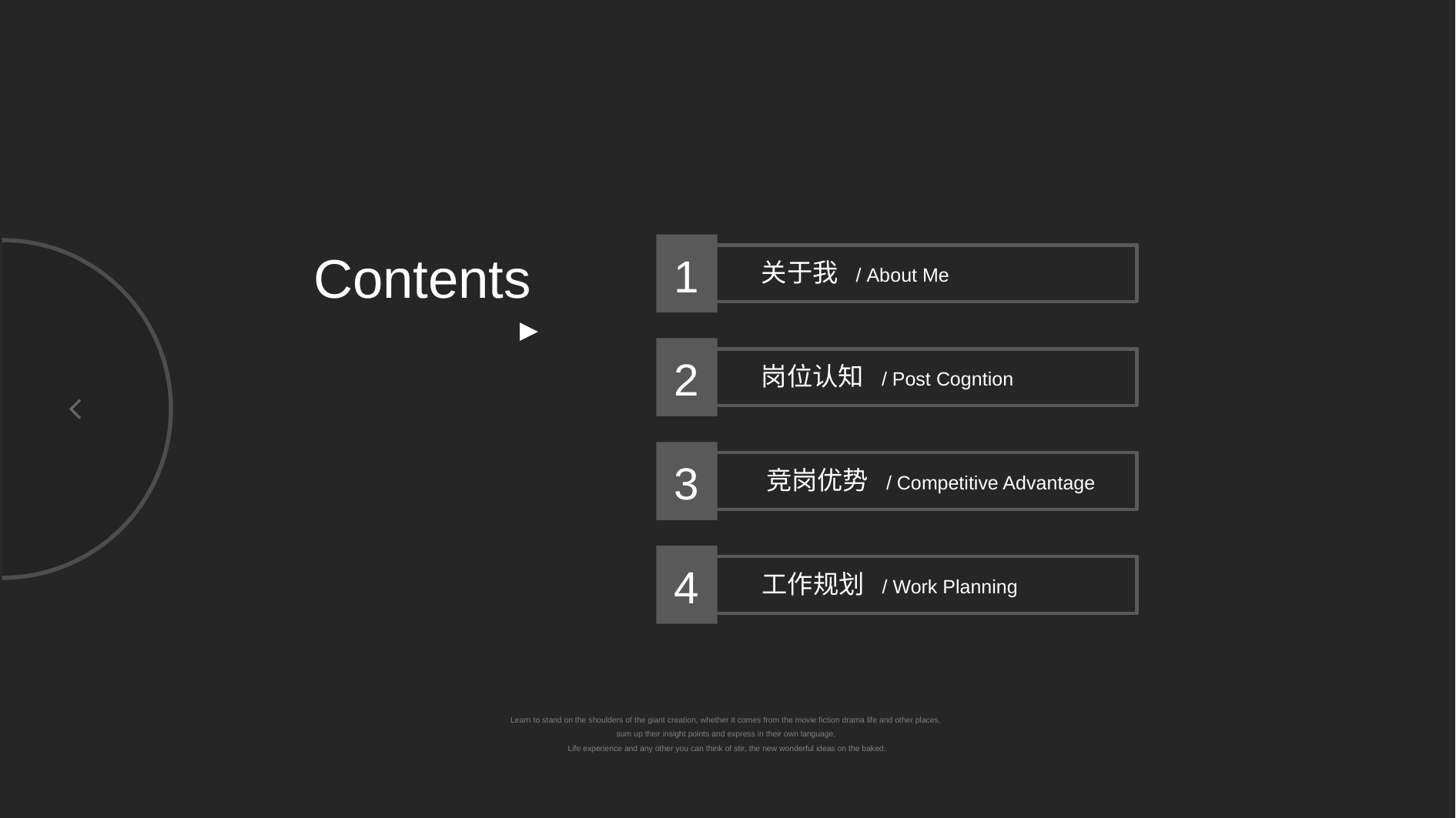

1

关于我  / About Me

Contents

2

岗位认知  / Post Cogntion

3

竞岗优势  / Competitive Advantage

4

工作规划  / Work Planning
Learn to stand on the shoulders of the giant creation, whether it comes from the movie fiction drama life and other places,
sum up their insight points and express in their own language,
Life experience and any other you can think of stir, the new wonderful ideas on the baked.